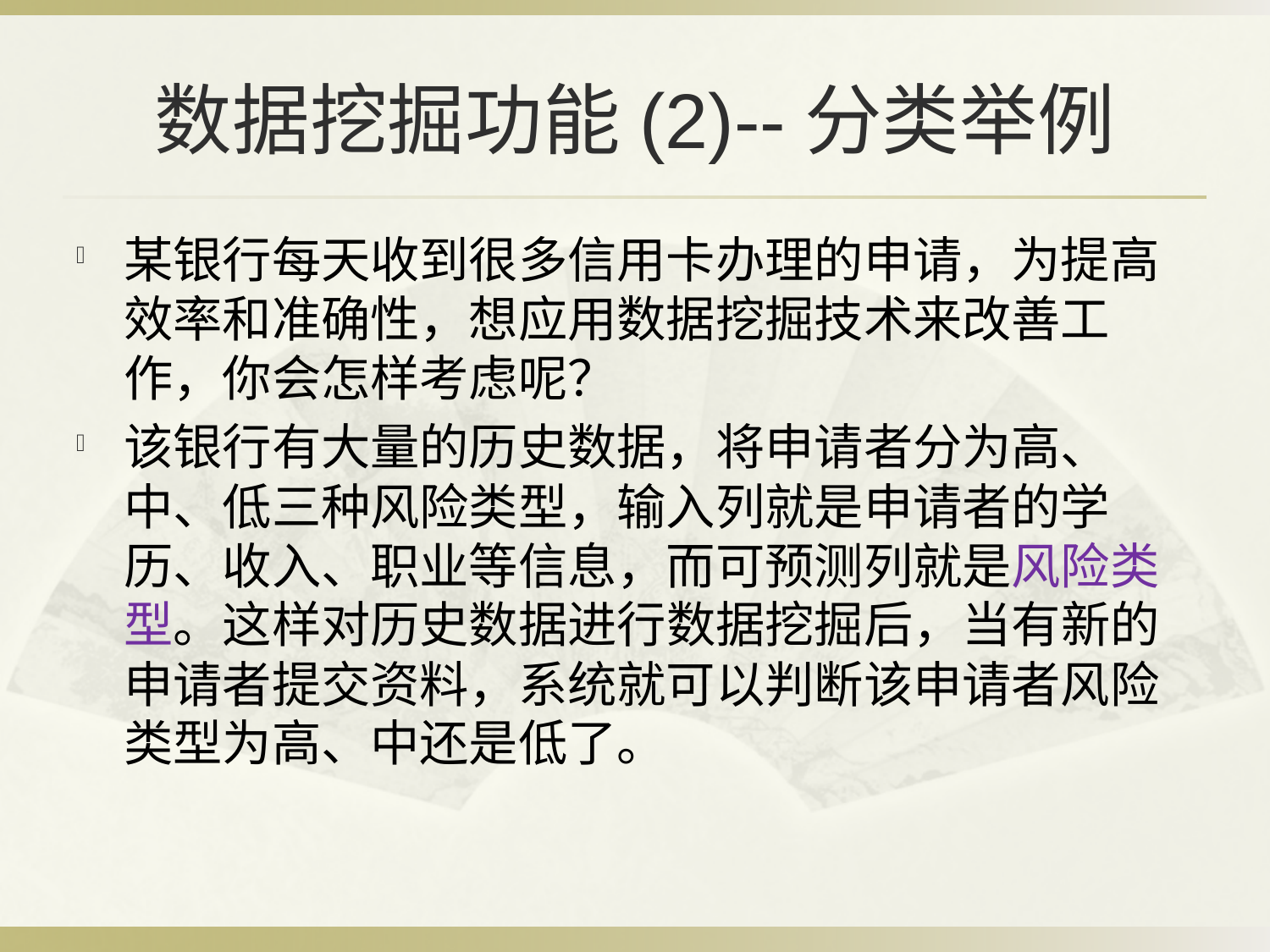

# 数据挖掘功能(2)--分类举例
某银行每天收到很多信用卡办理的申请，为提高效率和准确性，想应用数据挖掘技术来改善工作，你会怎样考虑呢？
该银行有大量的历史数据，将申请者分为高、中、低三种风险类型，输入列就是申请者的学历、收入、职业等信息，而可预测列就是风险类型。这样对历史数据进行数据挖掘后，当有新的申请者提交资料，系统就可以判断该申请者风险类型为高、中还是低了。